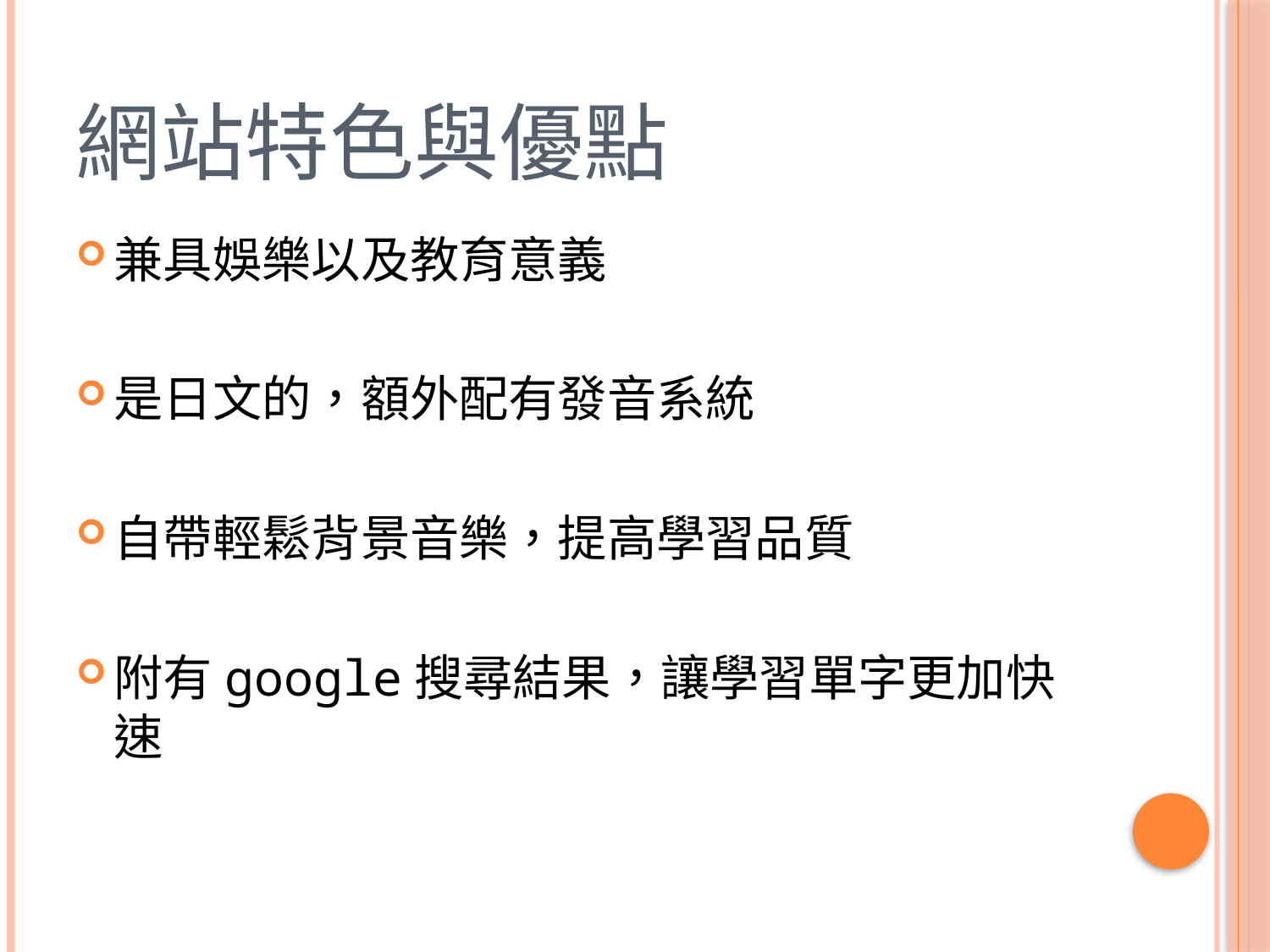

# 網站特色與優點
兼具娛樂以及教育意義

是日文的，額外配有發音系統

自帶輕鬆背景音樂，提高學習品質

附有google搜尋結果，讓學習單字更加快速